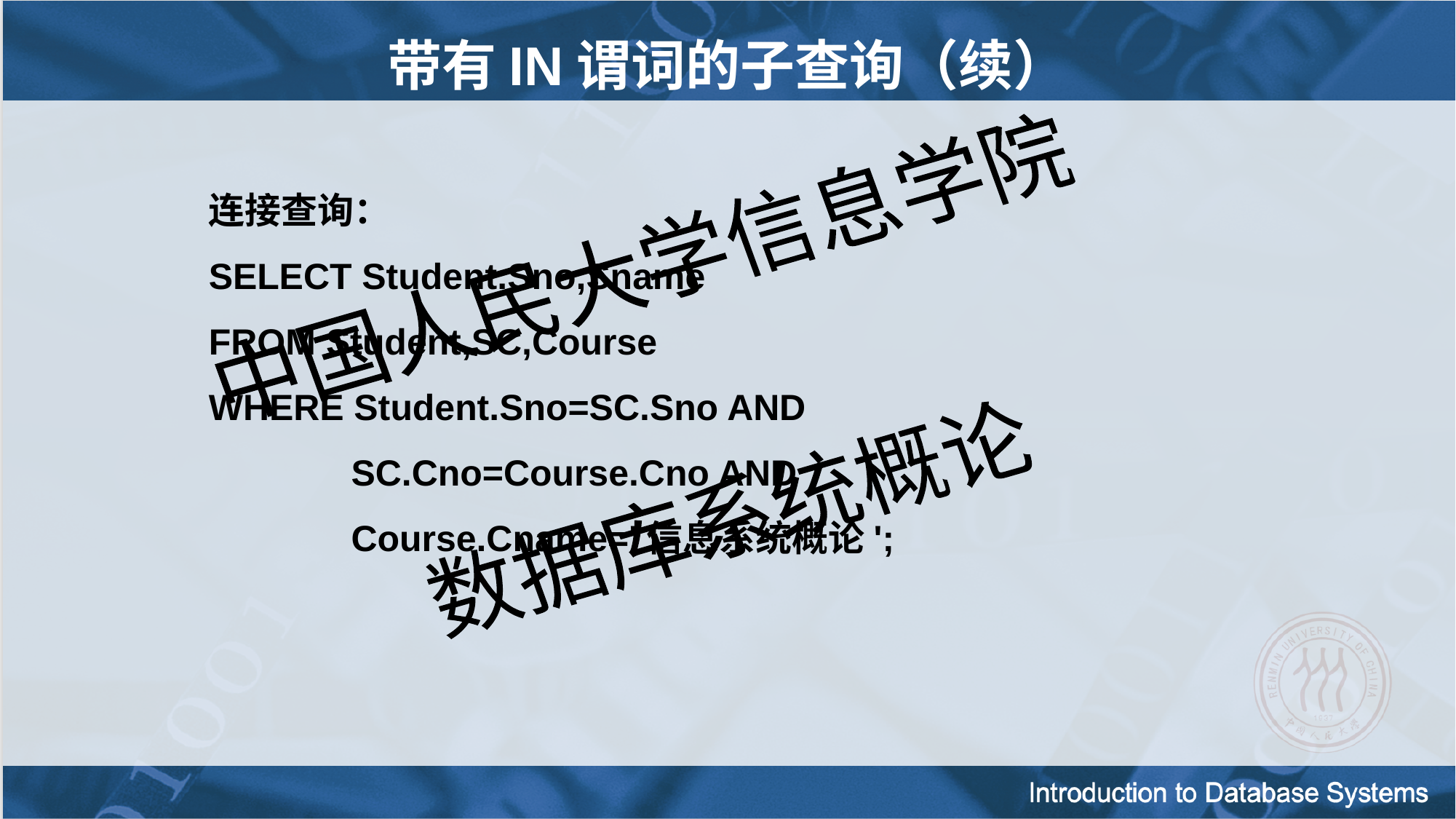

带有IN谓词的子查询（续）
连接查询：
SELECT Student.Sno,Sname
FROM Student,SC,Course
WHERE Student.Sno=SC.Sno AND
              SC.Cno=Course.Cno AND
              Course.Cname='信息系统概论';